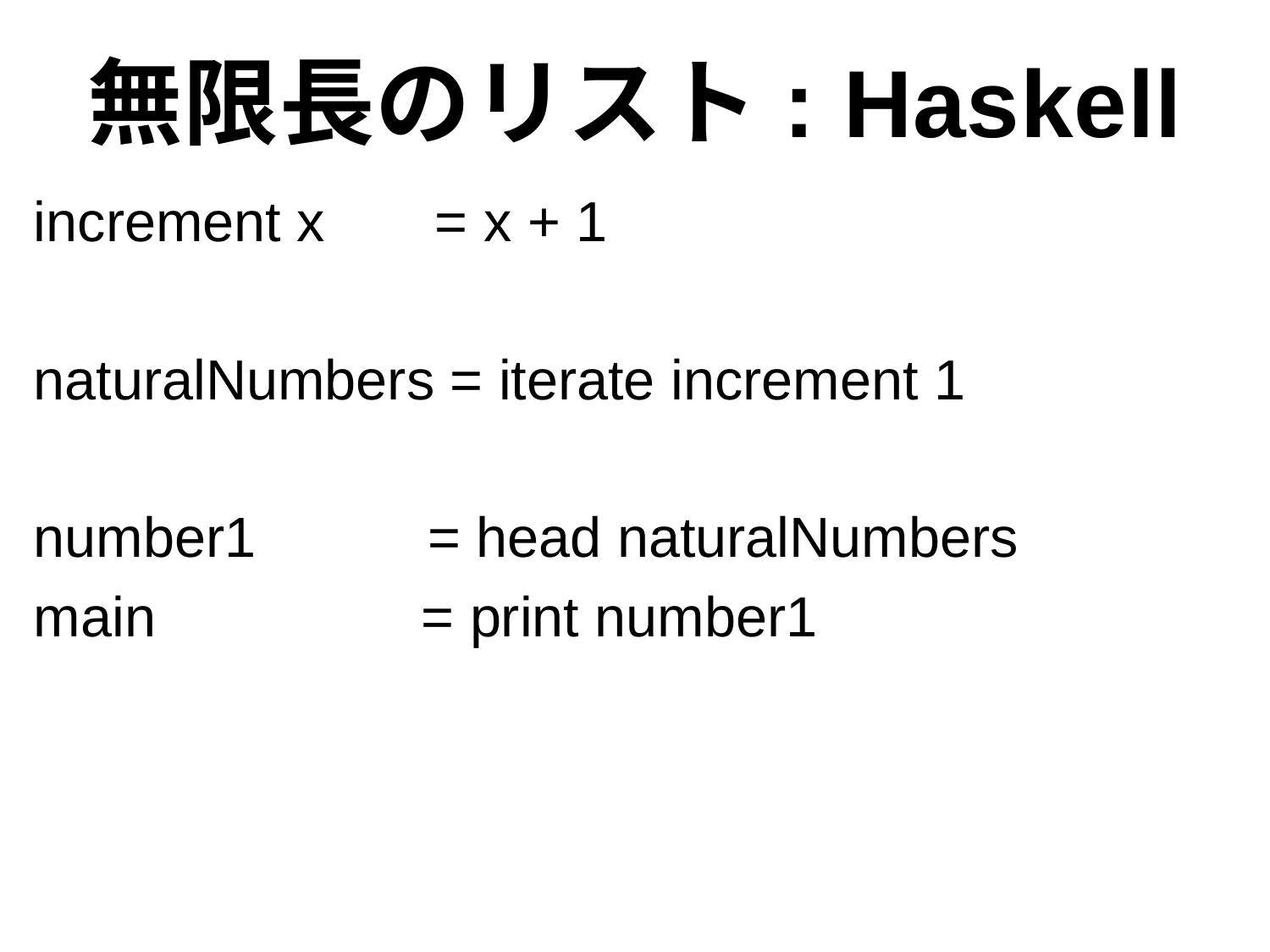

# 無限長のリスト: Haskell
increment x       = x + 1

naturalNumbers = iterate increment 1

number1           = head naturalNumbers
main                 = print number1